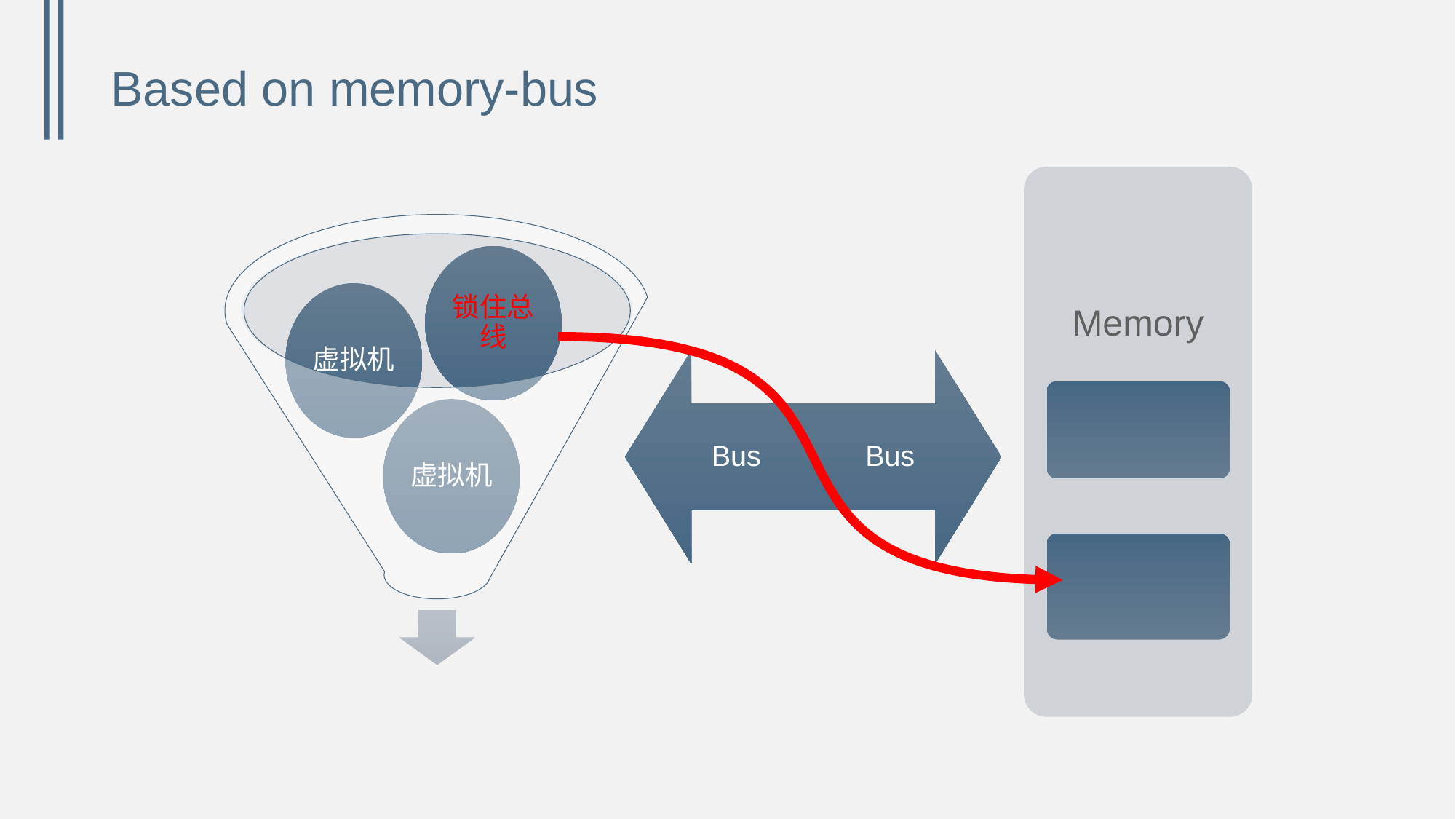

# Based on memory-bus
Memory

虚拟机
虚拟机
锁住总线
Bus
Bus